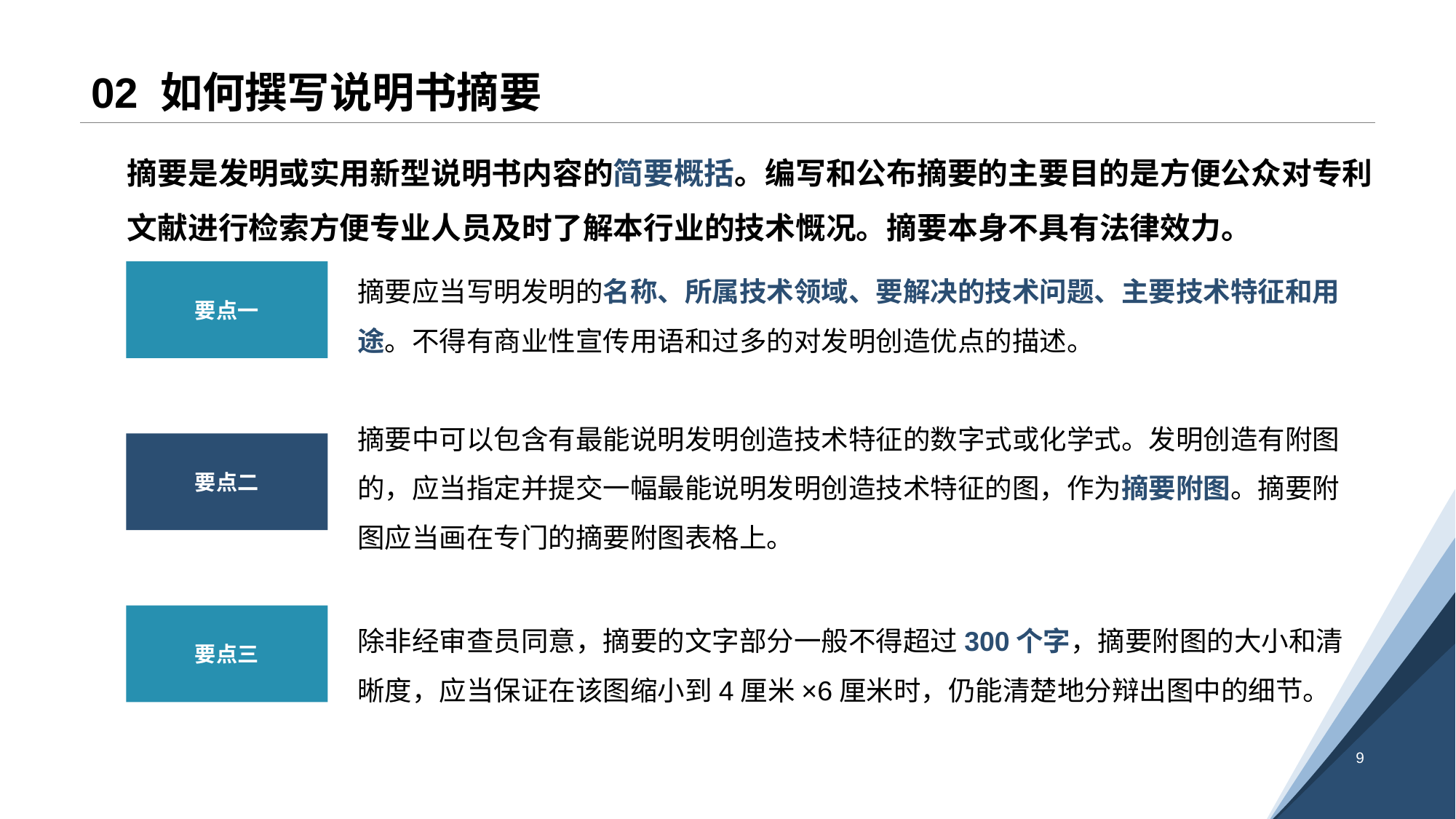

# 02 如何撰写说明书摘要
摘要是发明或实用新型说明书内容的简要概括。编写和公布摘要的主要目的是方便公众对专利文献进行检索方便专业人员及时了解本行业的技术慨况。摘要本身不具有法律效力。
摘要应当写明发明的名称、所属技术领域、要解决的技术问题、主要技术特征和用途。不得有商业性宣传用语和过多的对发明创造优点的描述。

摘要中可以包含有最能说明发明创造技术特征的数字式或化学式。发明创造有附图的，应当指定并提交一幅最能说明发明创造技术特征的图，作为摘要附图。摘要附图应当画在专门的摘要附图表格上。

除非经审查员同意，摘要的文字部分一般不得超过300个字，摘要附图的大小和清晰度，应当保证在该图缩小到4厘米×6厘米时，仍能清楚地分辩出图中的细节。
要点一
要点二

要点三
9